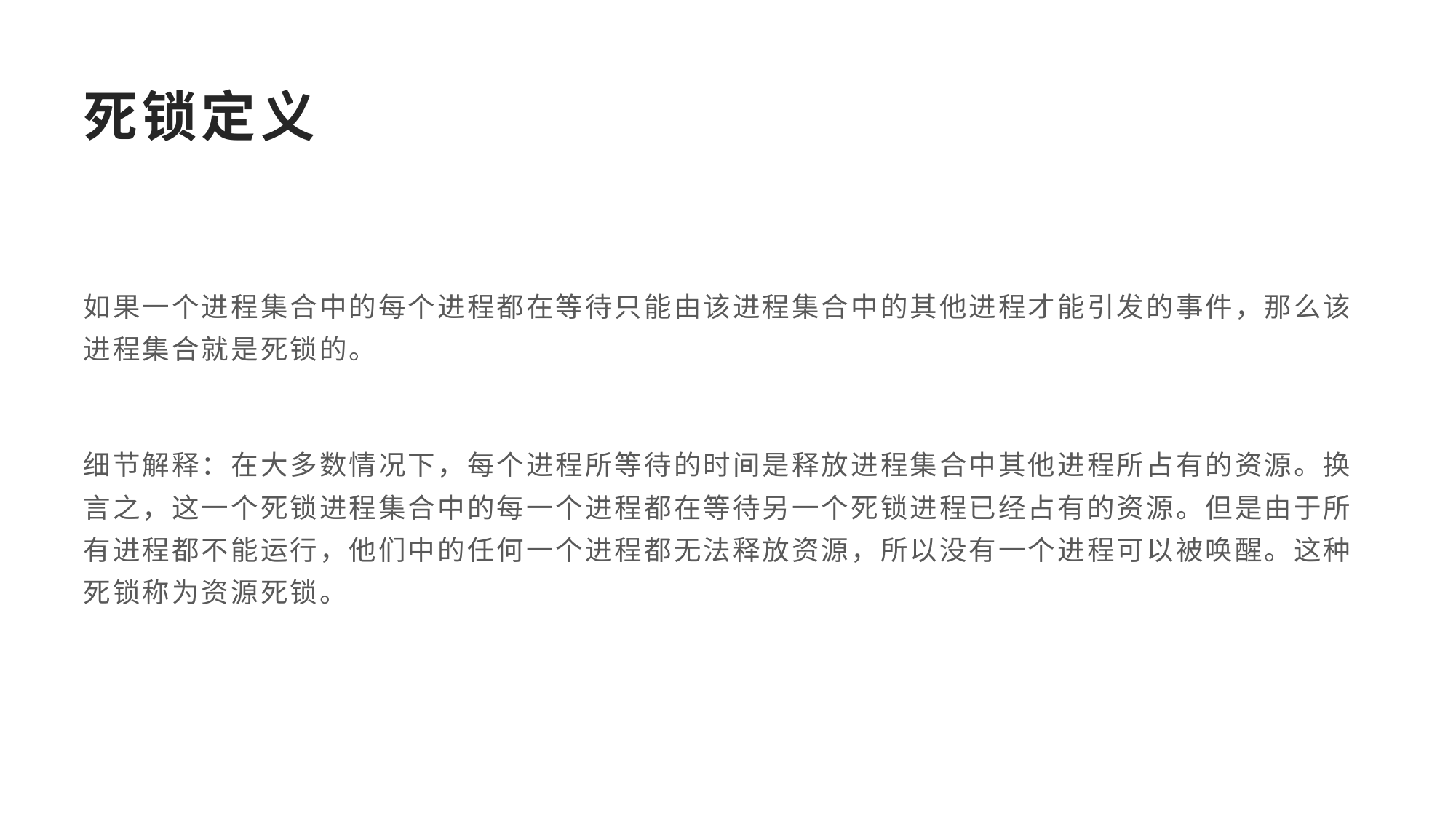

# 死锁定义
如果一个进程集合中的每个进程都在等待只能由该进程集合中的其他进程才能引发的事件，那么该进程集合就是死锁的。

细节解释：在大多数情况下，每个进程所等待的时间是释放进程集合中其他进程所占有的资源。换言之，这一个死锁进程集合中的每一个进程都在等待另一个死锁进程已经占有的资源。但是由于所有进程都不能运行，他们中的任何一个进程都无法释放资源，所以没有一个进程可以被唤醒。这种死锁称为资源死锁。